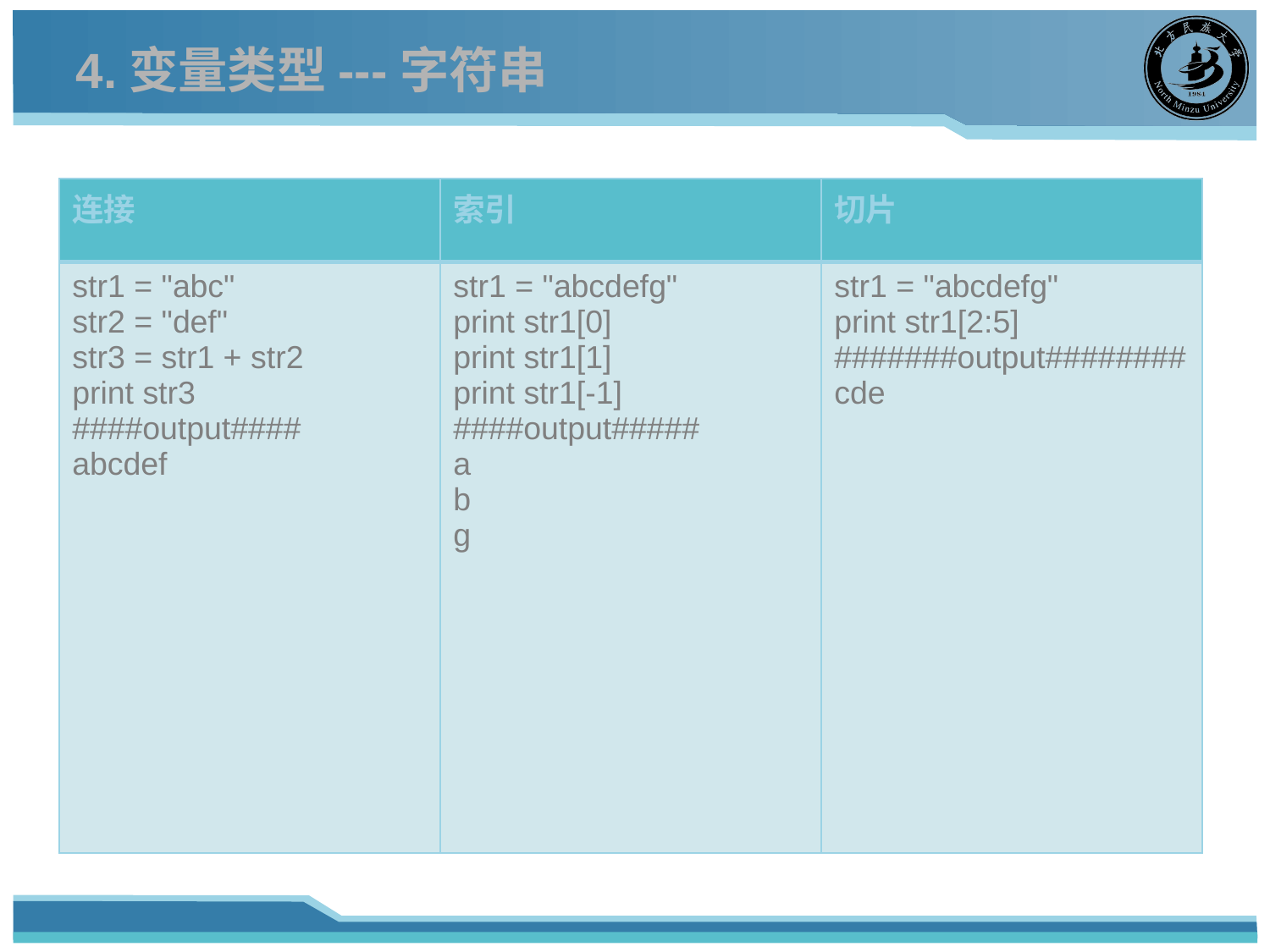

# 4.变量类型---字符串
| 连接 | 索引 | 切片 |
| --- | --- | --- |
| str1 = "abc" str2 = "def" str3 = str1 + str2 print str3 ####output#### abcdef | str1 = "abcdefg" print str1[0] print str1[1] print str1[-1] ####output##### a b g | str1 = "abcdefg" print str1[2:5] #######output######## cde |